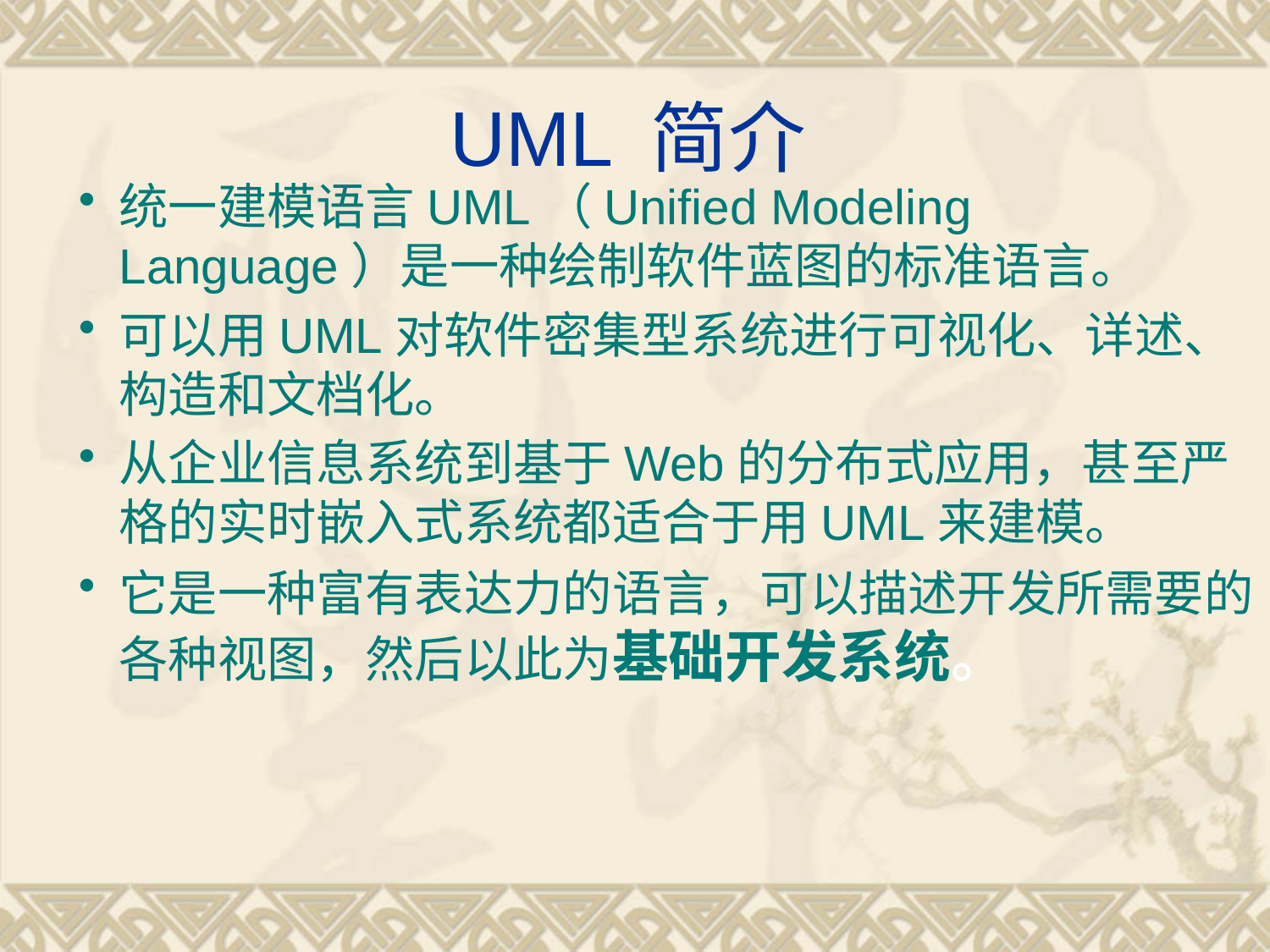

# UML 简介
统一建模语言UML（Unified Modeling Language）是一种绘制软件蓝图的标准语言。
可以用UML对软件密集型系统进行可视化、详述、构造和文档化。
从企业信息系统到基于Web的分布式应用，甚至严格的实时嵌入式系统都适合于用UML来建模。
它是一种富有表达力的语言，可以描述开发所需要的各种视图，然后以此为基础开发系统。